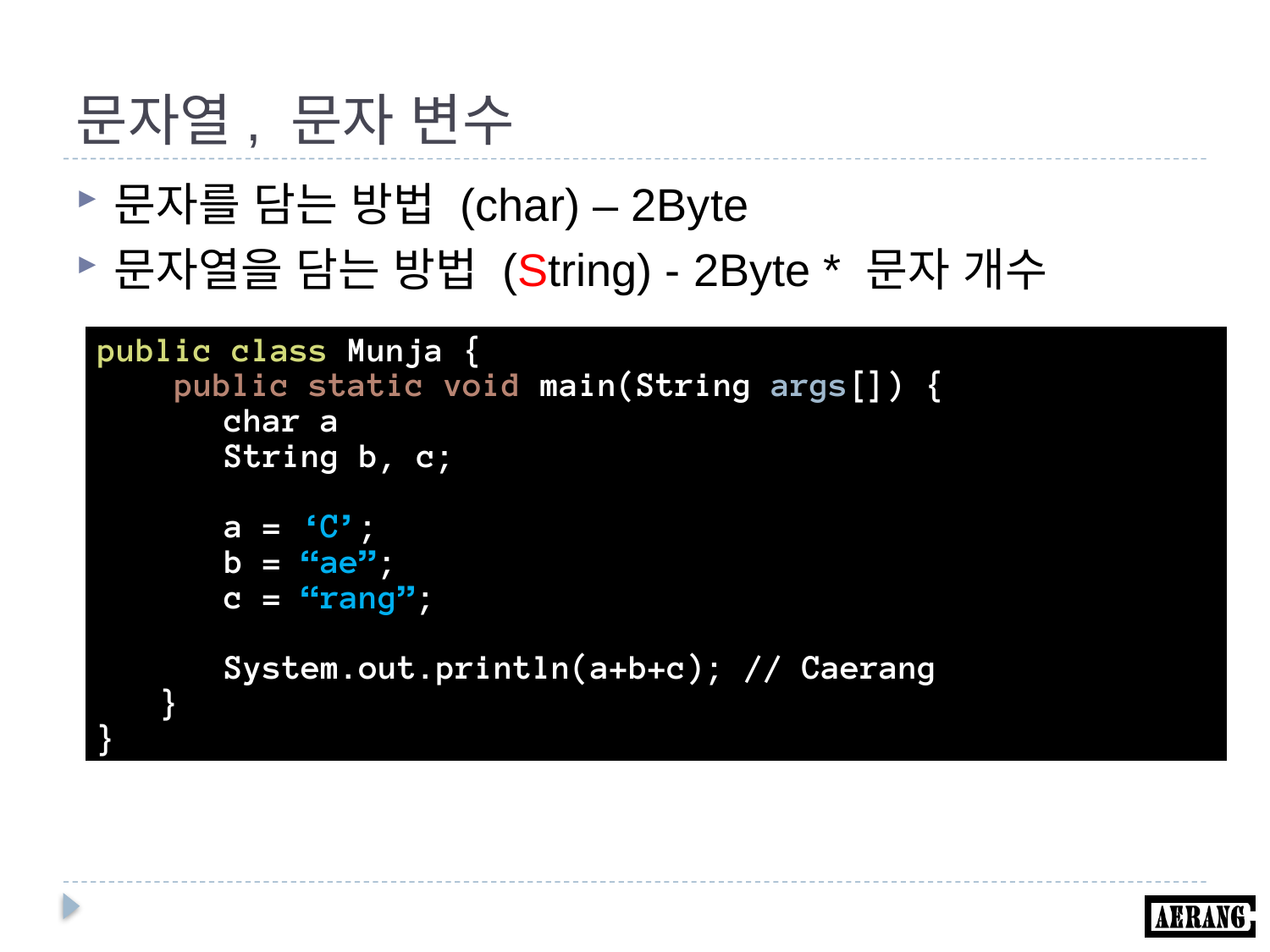

# 문자열, 문자 변수
문자를 담는 방법 (char) – 2Byte
문자열을 담는 방법 (String) - 2Byte * 문자 개수
| public class Munja { public static void main(String args[]) { char a String b, c; a = ‘C’; b = “ae”; c = “rang”; System.out.println(a+b+c); // Caerang } } |
| --- |